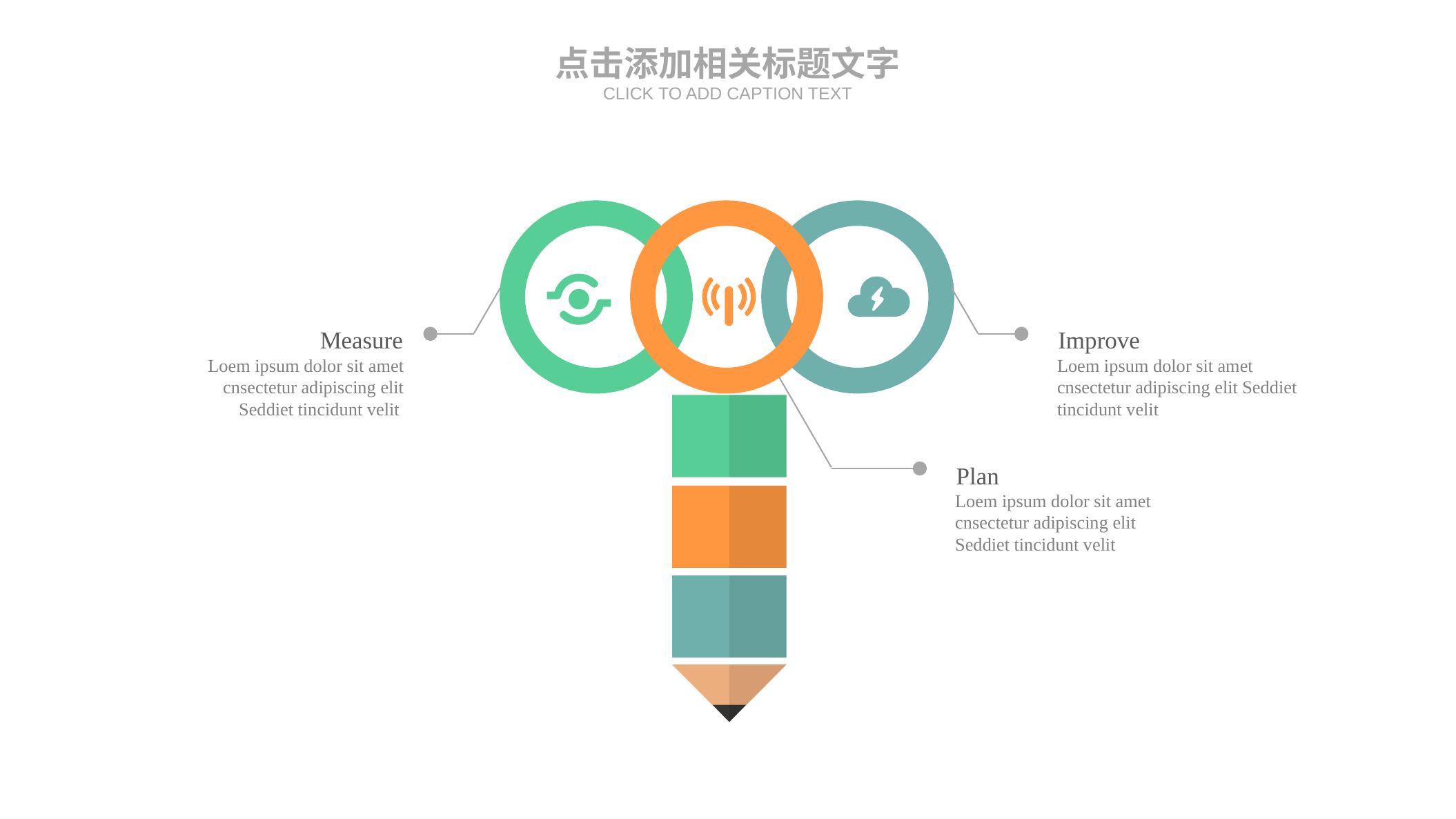

点击添加相关标题文字
CLICK TO ADD CAPTION TEXT

Measure
Loem ipsum dolor sit amet cnsectetur adipiscing elit Seddiet tincidunt velit
Improve
Loem ipsum dolor sit amet cnsectetur adipiscing elit Seddiet tincidunt velit

Plan
Loem ipsum dolor sit amet cnsectetur adipiscing elit Seddiet tincidunt velit